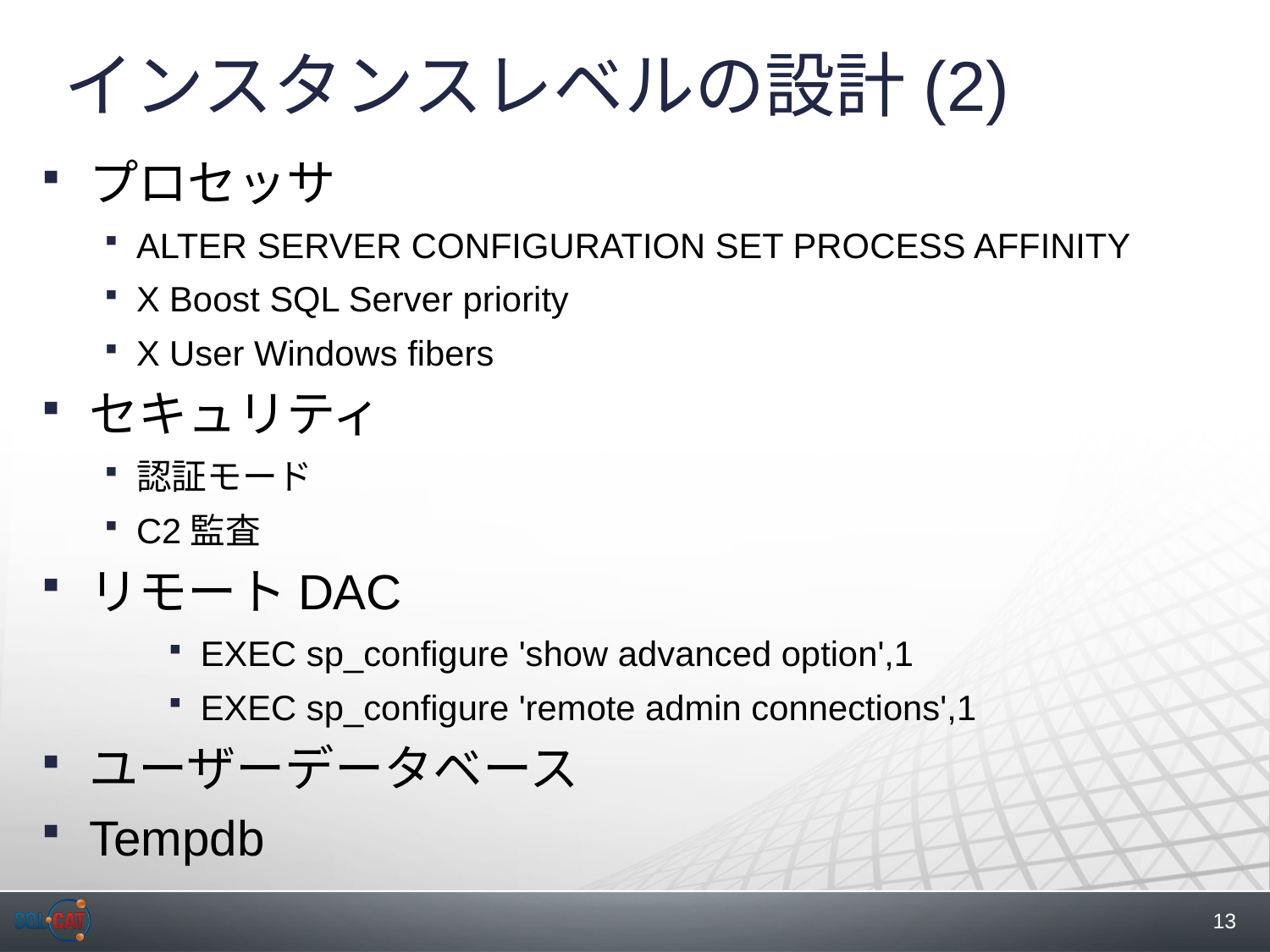

# インスタンスレベルの設計(2)
プロセッサ
ALTER SERVER CONFIGURATION SET PROCESS AFFINITY
X Boost SQL Server priority
X User Windows fibers
セキュリティ
認証モード
C2監査
リモートDAC
EXEC sp_configure 'show advanced option',1
EXEC sp_configure 'remote admin connections',1
ユーザーデータベース
Tempdb